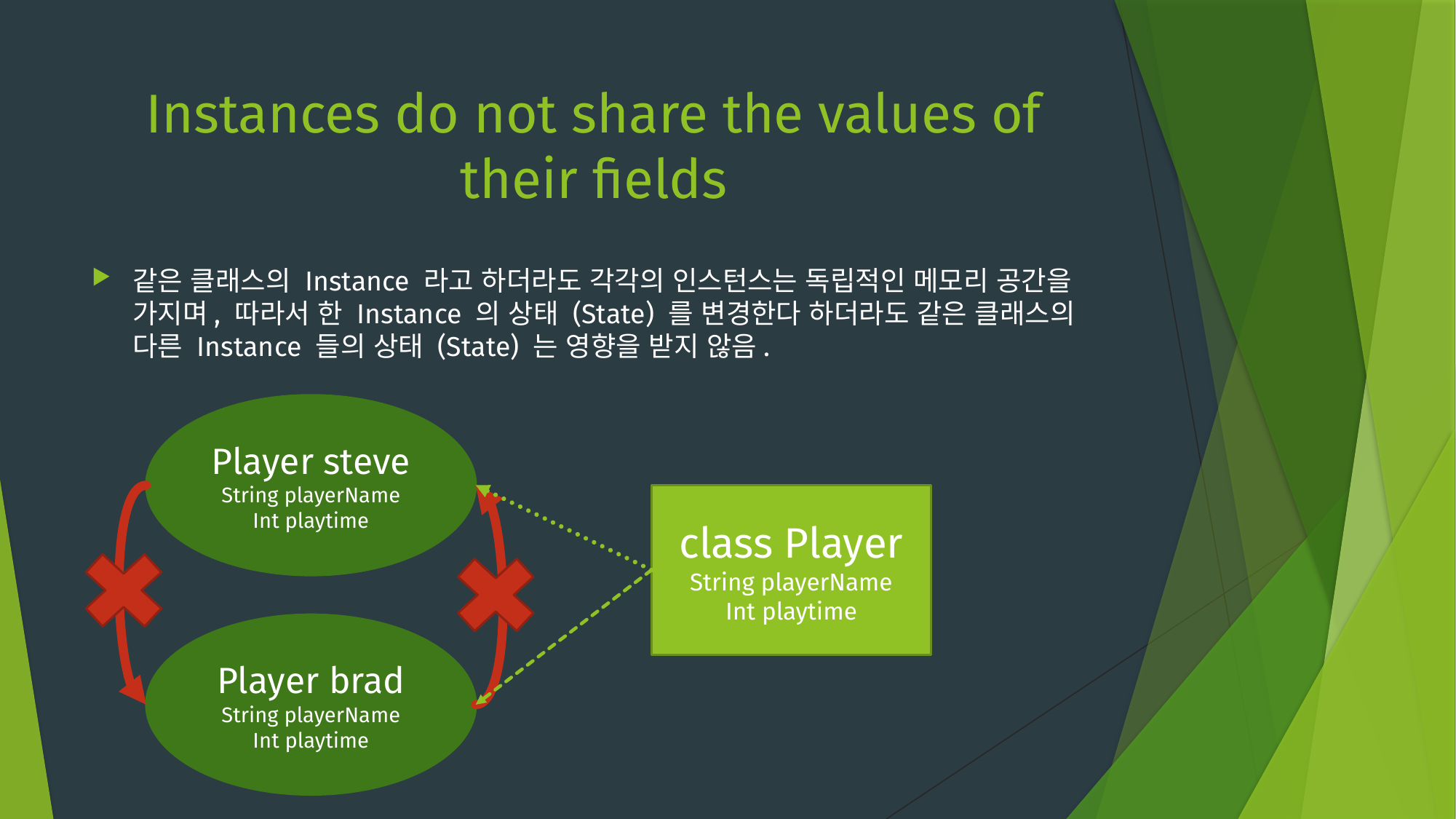

# Instances do not share the values of their fields
같은 클래스의 Instance 라고 하더라도 각각의 인스턴스는 독립적인 메모리 공간을 가지며, 따라서 한 Instance 의 상태 (State) 를 변경한다 하더라도 같은 클래스의 다른 Instance 들의 상태 (State) 는 영향을 받지 않음.

Player steve
String playerName
Int playtime
class Player
String playerName
Int playtime

Player brad
String playerName
Int playtime